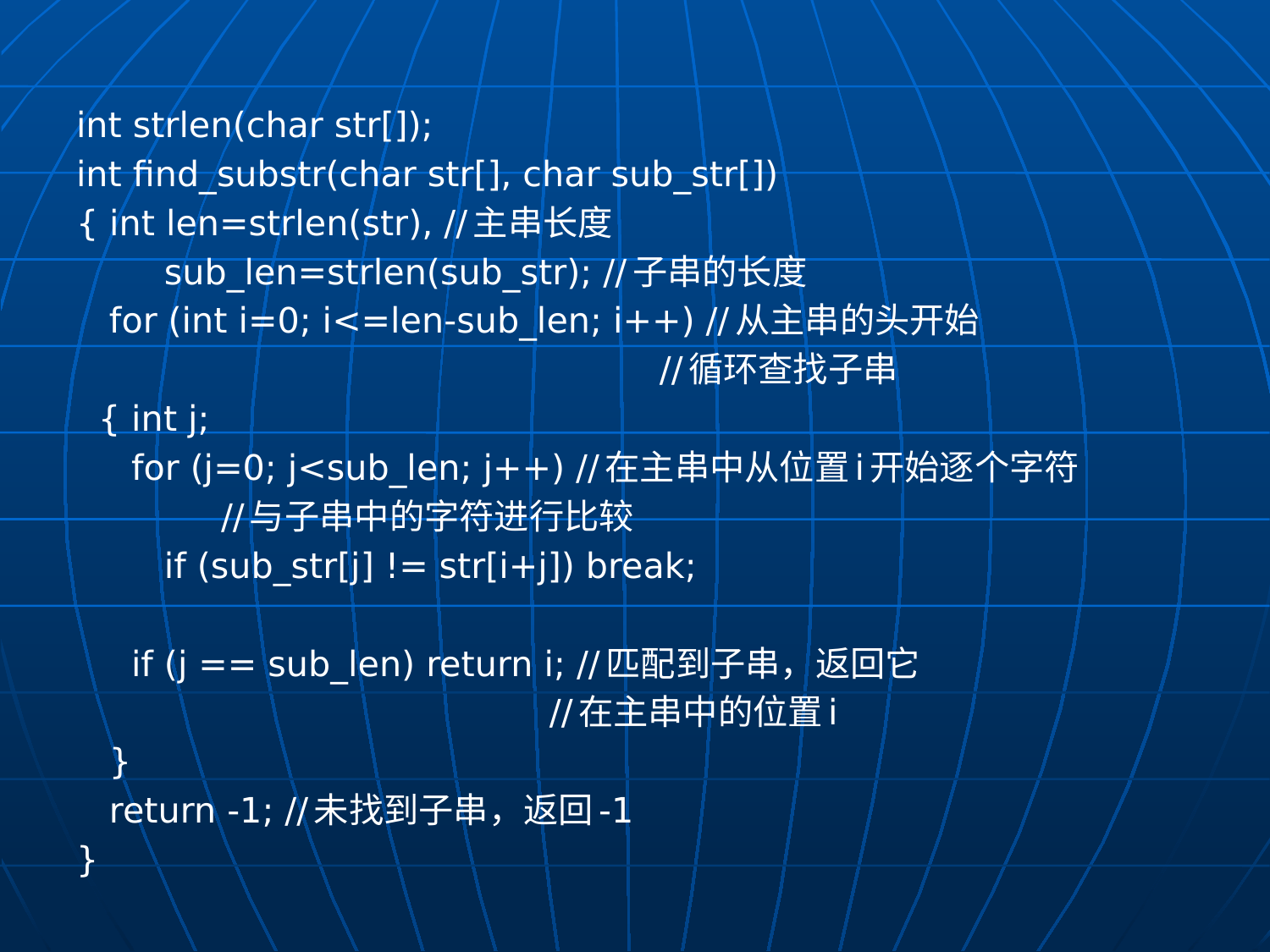

int strlen(char str[]);
int find_substr(char str[], char sub_str[])
{ int len=strlen(str), //主串长度
        sub_len=strlen(sub_str); //子串的长度
   for (int i=0; i<=len-sub_len; i++) //从主串的头开始
                                                     //循环查找子串
  { int j;
     for (j=0; j<sub_len; j++) //在主串中从位置i开始逐个字符
     				      //与子串中的字符进行比较
        if (sub_str[j] != str[i+j]) break;

     if (j == sub_len) return i; //匹配到子串，返回它
                                           //在主串中的位置i
   }
   return -1; //未找到子串，返回-1
}